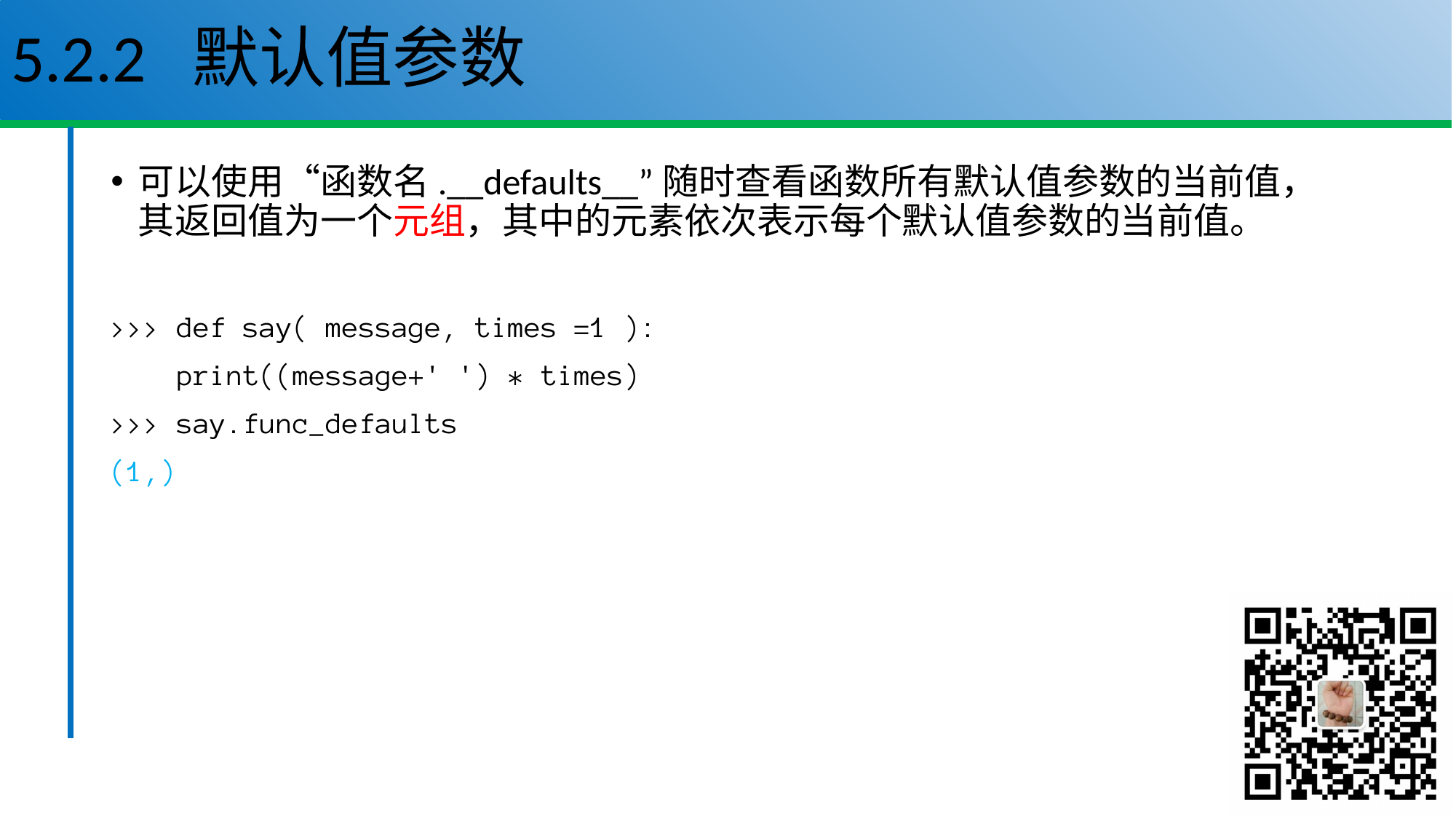

# 5.2.2  默认值参数
可以使用“函数名.__defaults__”随时查看函数所有默认值参数的当前值，其返回值为一个元组，其中的元素依次表示每个默认值参数的当前值。

>>> def say( message, times =1 ):
    print((message+' ') * times)
>>> say.func_defaults
(1,)
29